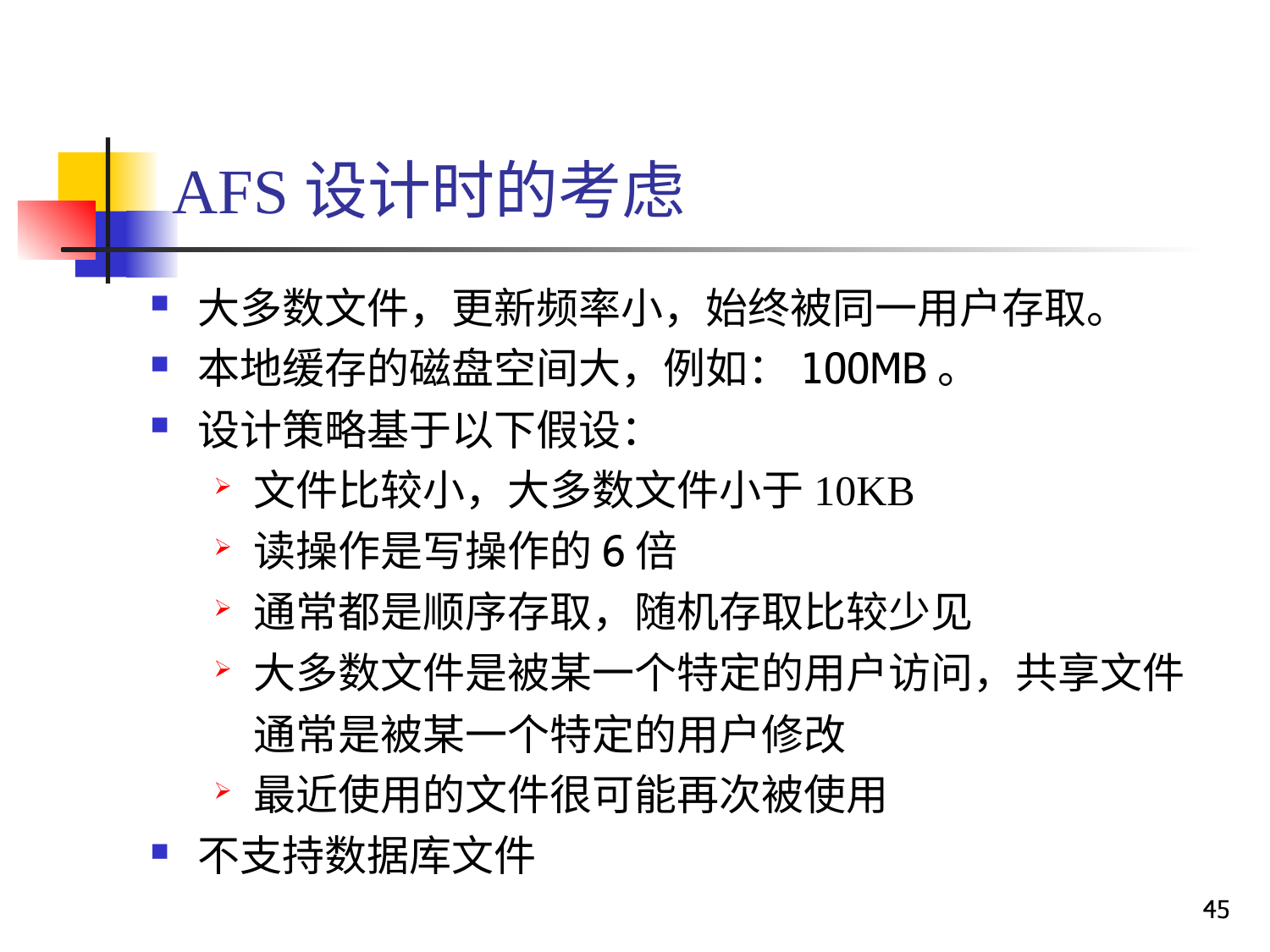

AFS设计时的考虑
大多数文件，更新频率小，始终被同一用户存取。
本地缓存的磁盘空间大，例如：100MB。
设计策略基于以下假设：
文件比较小，大多数文件小于10KB
读操作是写操作的6倍
通常都是顺序存取，随机存取比较少见
大多数文件是被某一个特定的用户访问，共享文件通常是被某一个特定的用户修改
最近使用的文件很可能再次被使用
不支持数据库文件

45